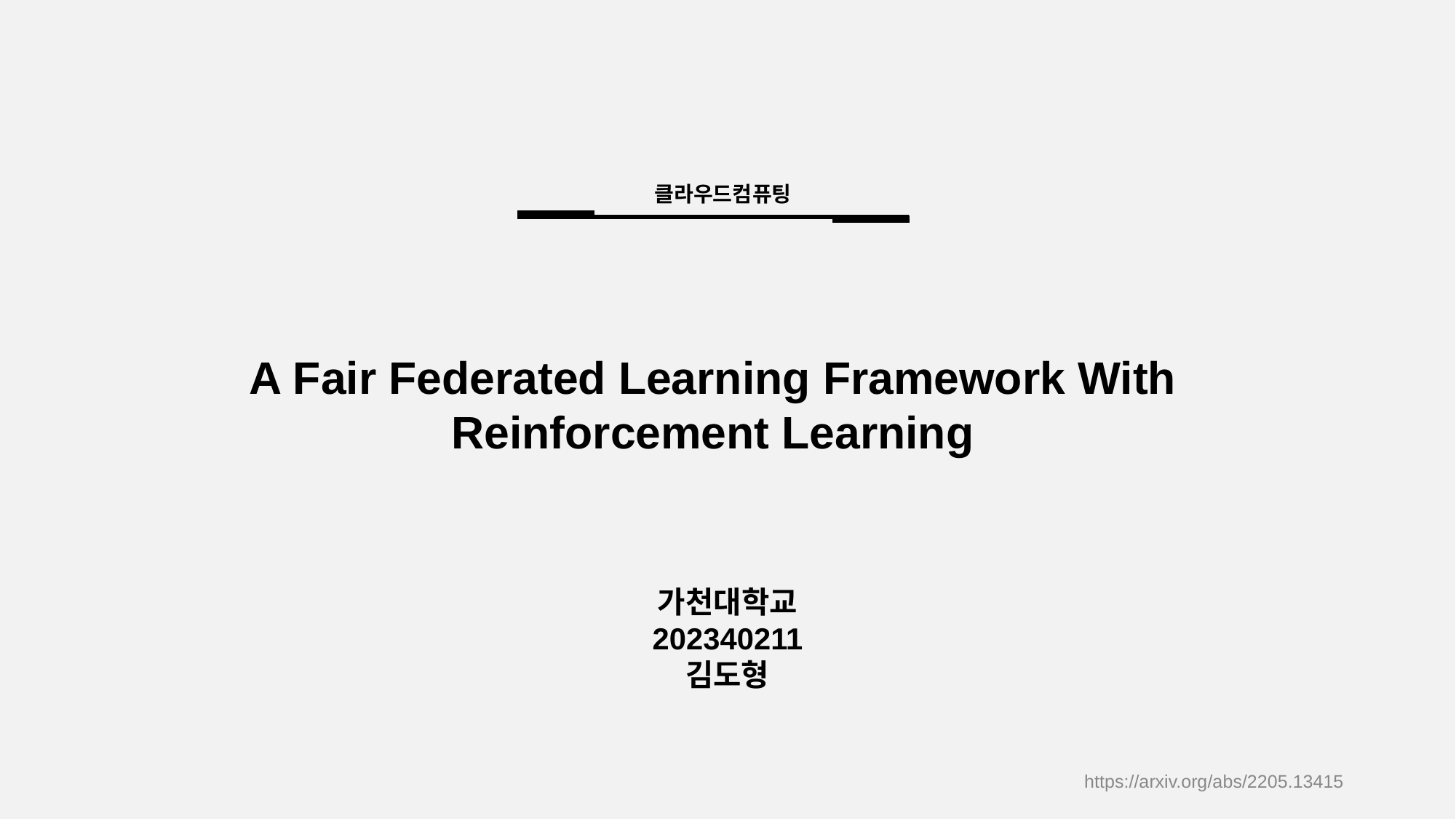

클라우드컴퓨팅

A Fair Federated Learning Framework With Reinforcement Learning
가천대학교
202340211
김도형
https://arxiv.org/abs/2205.13415